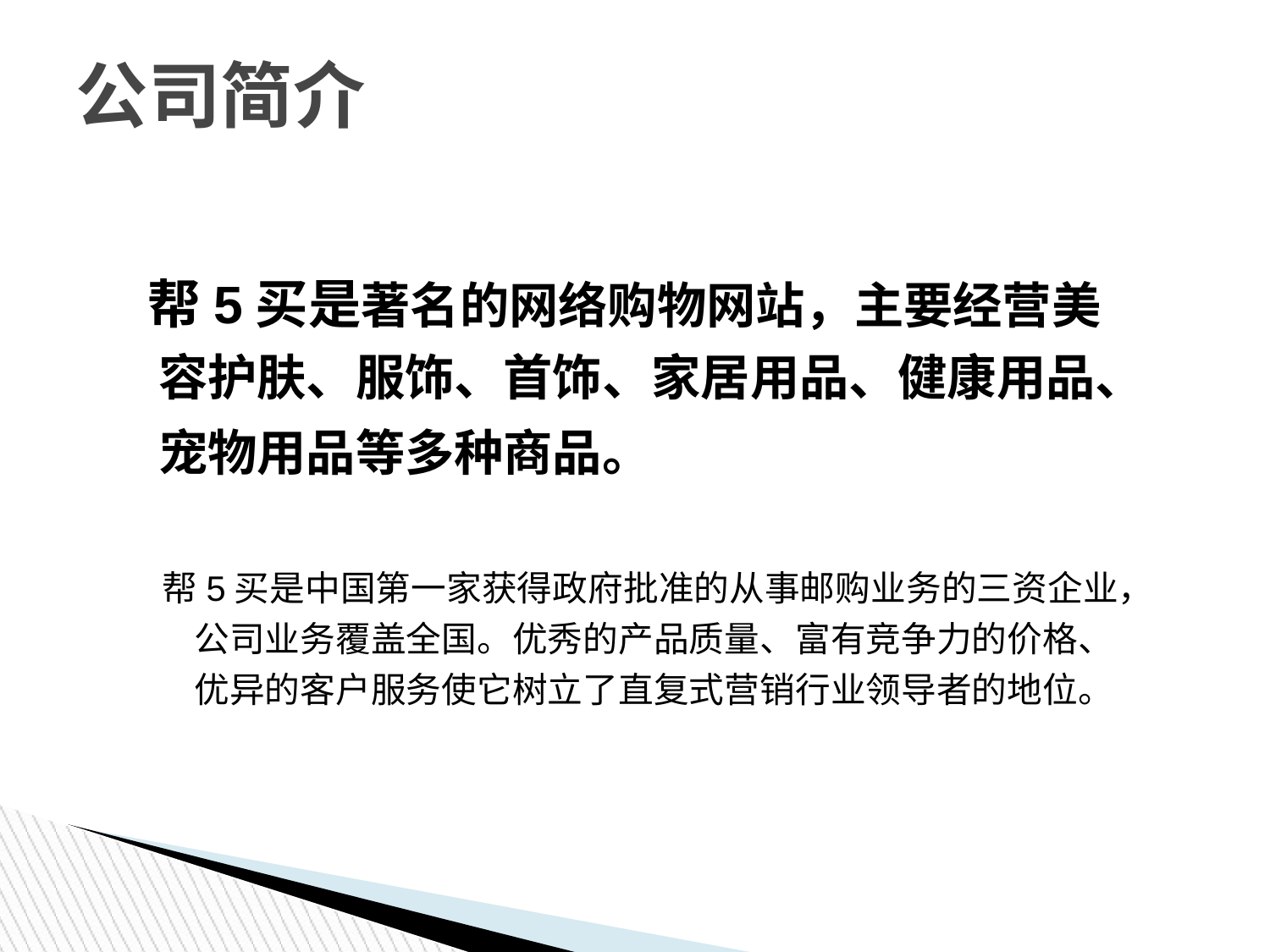

# 公司简介
 帮5买是著名的网络购物网站，主要经营美容护肤、服饰、首饰、家居用品、健康用品、宠物用品等多种商品。

帮5买是中国第一家获得政府批准的从事邮购业务的三资企业，公司业务覆盖全国。优秀的产品质量、富有竞争力的价格、优异的客户服务使它树立了直复式营销行业领导者的地位。